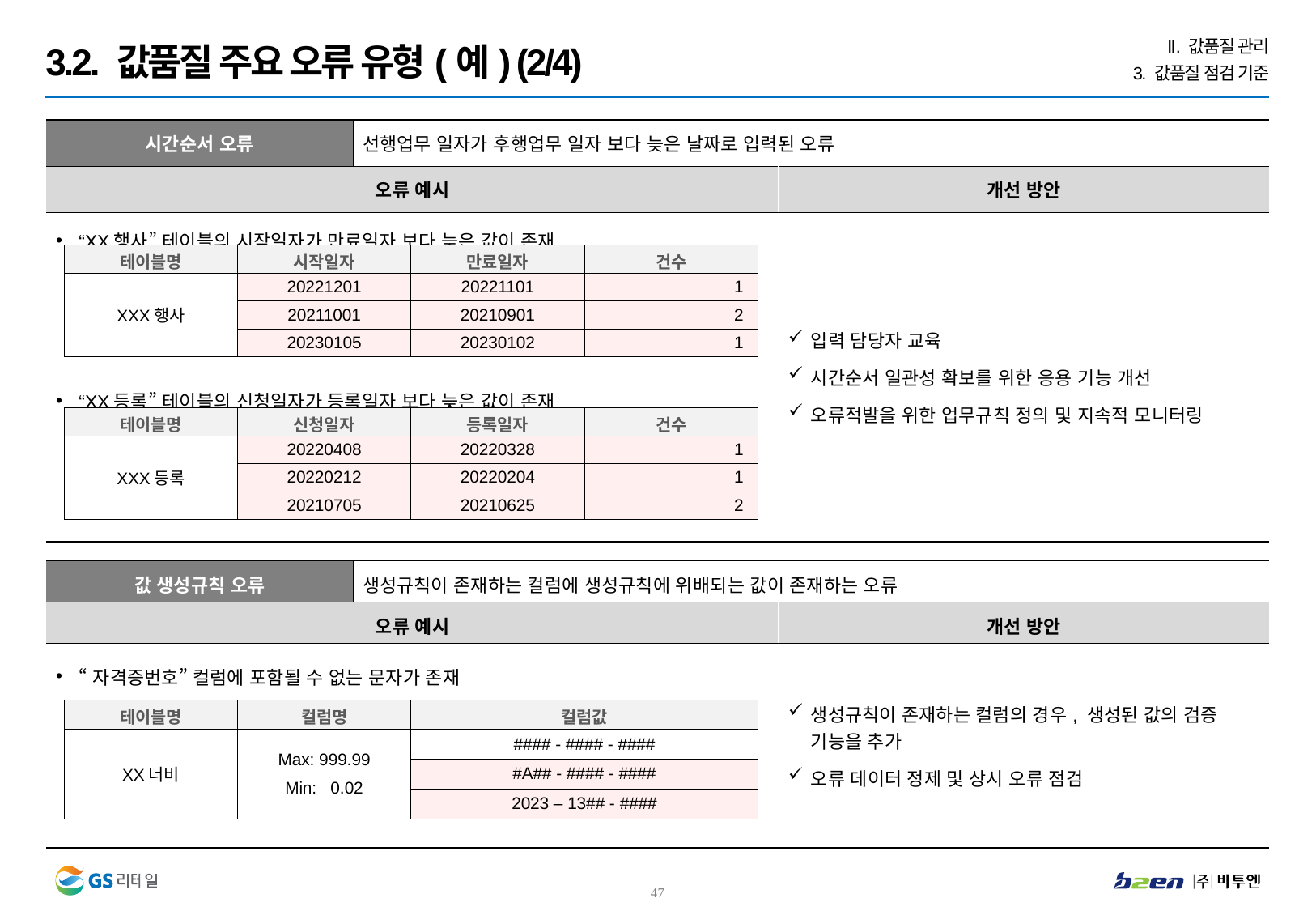

Ⅱ. 값품질 관리
3. 값품질 점검 기준
3.2. 값품질 주요 오류 유형(예) (2/4)
| 시간순서 오류 | 선행업무 일자가 후행업무 일자 보다 늦은 날짜로 입력된 오류 |  |
| --- | --- | --- |
| 오류 예시 |  | 개선 방안 |
| “XX행사” 테이블의 시작일자가 만료일자 보다 늦은 값이 존재 “XX등록” 테이블의 신청일자가 등록일자 보다 늦은 값이 존재 |  | 입력 담당자 교육 시간순서 일관성 확보를 위한 응용 기능 개선 오류적발을 위한 업무규칙 정의 및 지속적 모니터링 |
| 테이블명 | 시작일자 | 만료일자 | 건수 |
| --- | --- | --- | --- |
| XXX행사 | 20221201 | 20221101 | 1 |
|  | 20211001 | 20210901 | 2 |
|  | 20230105 | 20230102 | 1 |
| 테이블명 | 신청일자 | 등록일자 | 건수 |
| --- | --- | --- | --- |
| XXX등록 | 20220408 | 20220328 | 1 |
|  | 20220212 | 20220204 | 1 |
|  | 20210705 | 20210625 | 2 |
| 값 생성규칙 오류 | 생성규칙이 존재하는 컬럼에 생성규칙에 위배되는 값이 존재하는 오류 |  |
| --- | --- | --- |
| 오류 예시 |  | 개선 방안 |
| “자격증번호” 컬럼에 포함될 수 없는 문자가 존재 |  | 생성규칙이 존재하는 컬럼의 경우, 생성된 값의 검증 기능을 추가 오류 데이터 정제 및 상시 오류 점검 |
| 테이블명 | 컬럼명 | 컬럼값 |
| --- | --- | --- |
| XX너비 | Max: 999.99 Min: 0.02 | #### - #### - #### |
|  |  | #A## - #### - #### |
|  |  | 2023 – 13## - #### |
47